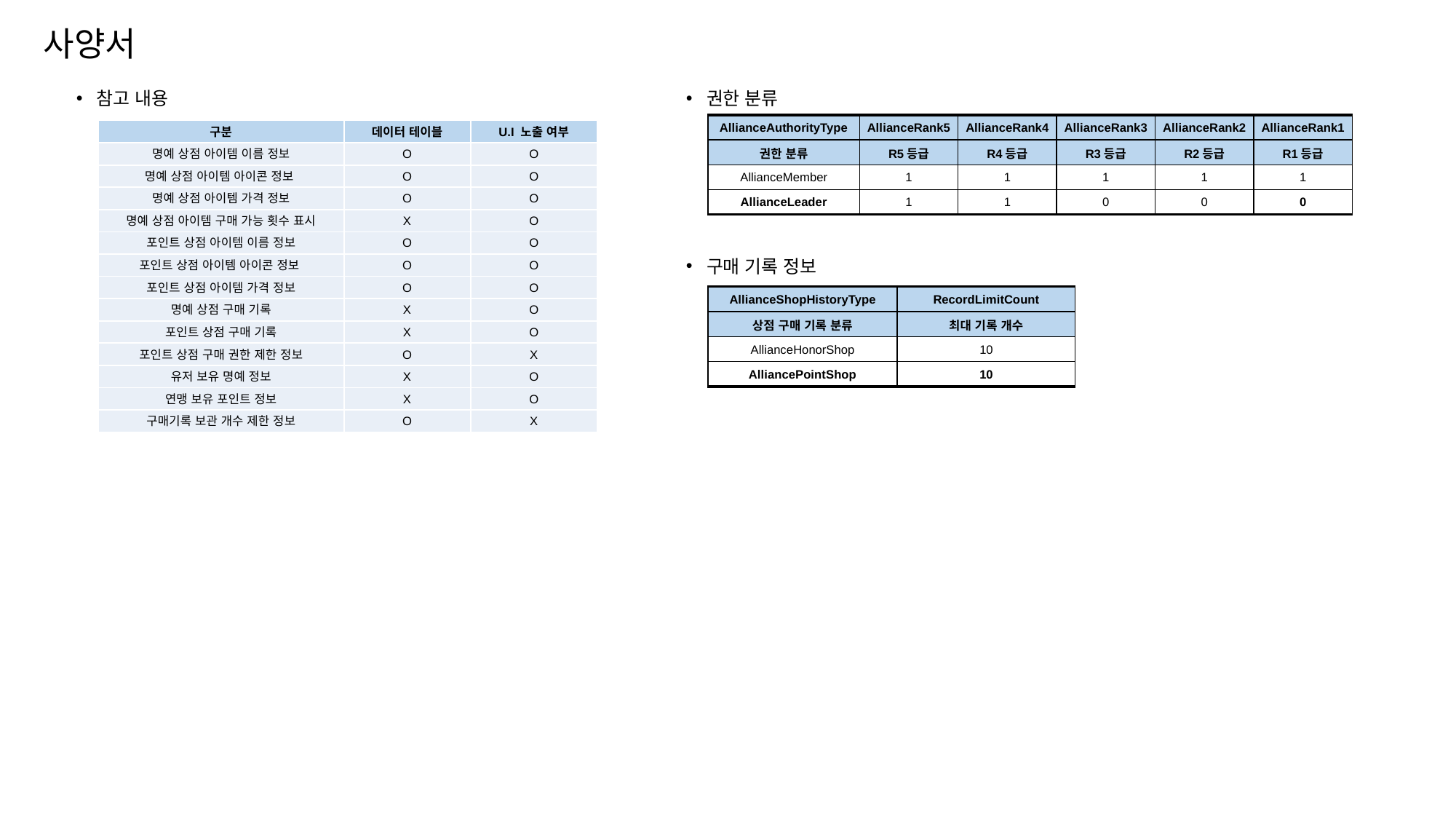

사양서
참고 내용
권한 분류
| AllianceAuthorityType | AllianceRank5 | AllianceRank4 | AllianceRank3 | AllianceRank2 | AllianceRank1 |
| --- | --- | --- | --- | --- | --- |
| 권한 분류 | R5등급 | R4등급 | R3등급 | R2등급 | R1등급 |
| AllianceMember | 1 | 1 | 1 | 1 | 1 |
| AllianceLeader | 1 | 1 | 0 | 0 | 0 |
| 구분 | 데이터 테이블 | U.I 노출 여부 |
| --- | --- | --- |
| 명예 상점 아이템 이름 정보 | O | O |
| 명예 상점 아이템 아이콘 정보 | O | O |
| 명예 상점 아이템 가격 정보 | O | O |
| 명예 상점 아이템 구매 가능 횟수 표시 | X | O |
| 포인트 상점 아이템 이름 정보 | O | O |
| 포인트 상점 아이템 아이콘 정보 | O | O |
| 포인트 상점 아이템 가격 정보 | O | O |
| 명예 상점 구매 기록 | X | O |
| 포인트 상점 구매 기록 | X | O |
| 포인트 상점 구매 권한 제한 정보 | O | X |
| 유저 보유 명예 정보 | X | O |
| 연맹 보유 포인트 정보 | X | O |
| 구매기록 보관 개수 제한 정보 | O | X |
구매 기록 정보
| AllianceShopHistoryType | RecordLimitCount |
| --- | --- |
| 상점 구매 기록 분류 | 최대 기록 개수 |
| AllianceHonorShop | 10 |
| AlliancePointShop | 10 |